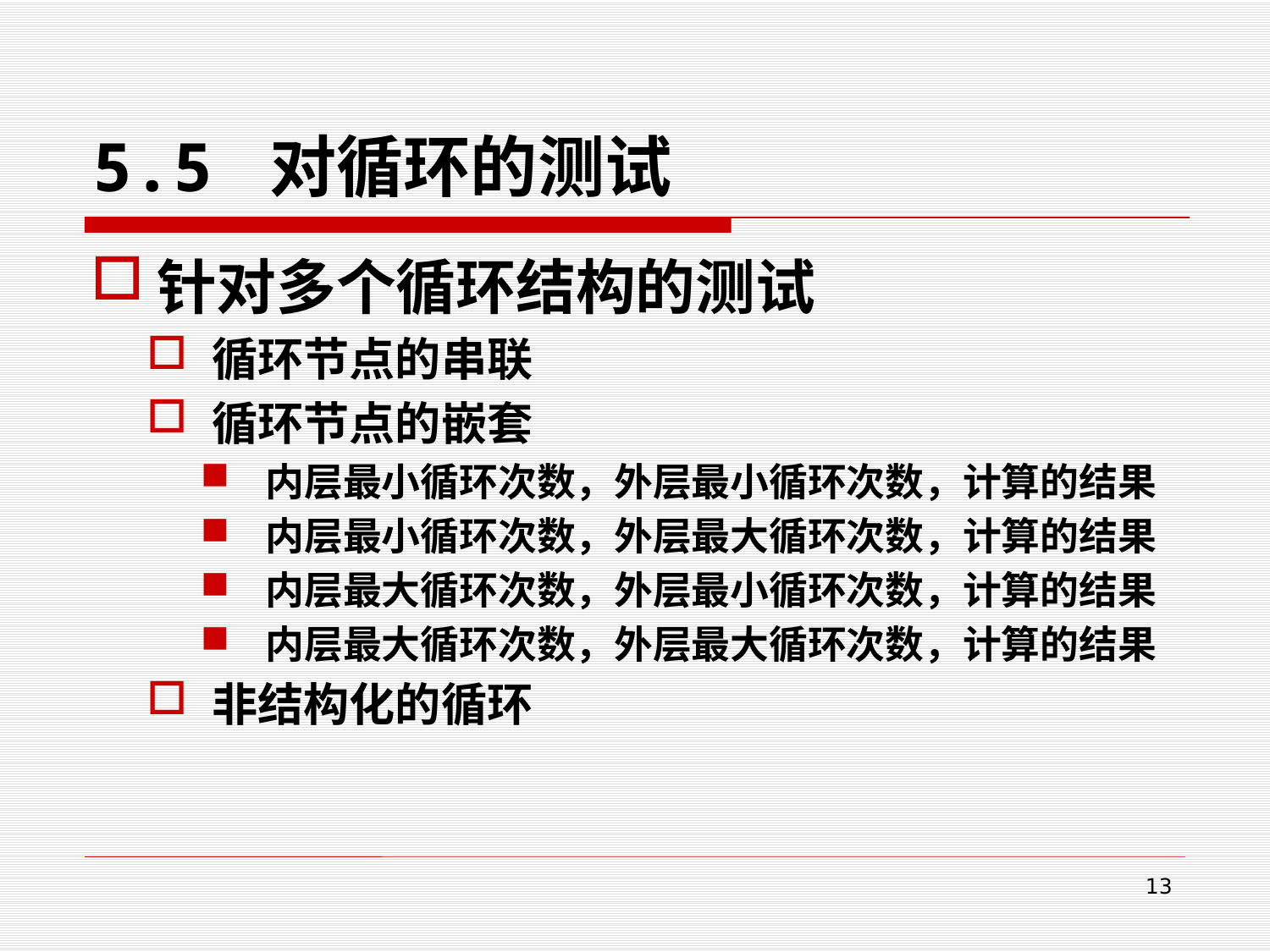

# 5.5 对循环的测试
针对多个循环结构的测试
循环节点的串联
循环节点的嵌套
内层最小循环次数，外层最小循环次数，计算的结果
内层最小循环次数，外层最大循环次数，计算的结果
内层最大循环次数，外层最小循环次数，计算的结果
内层最大循环次数，外层最大循环次数，计算的结果
非结构化的循环
13